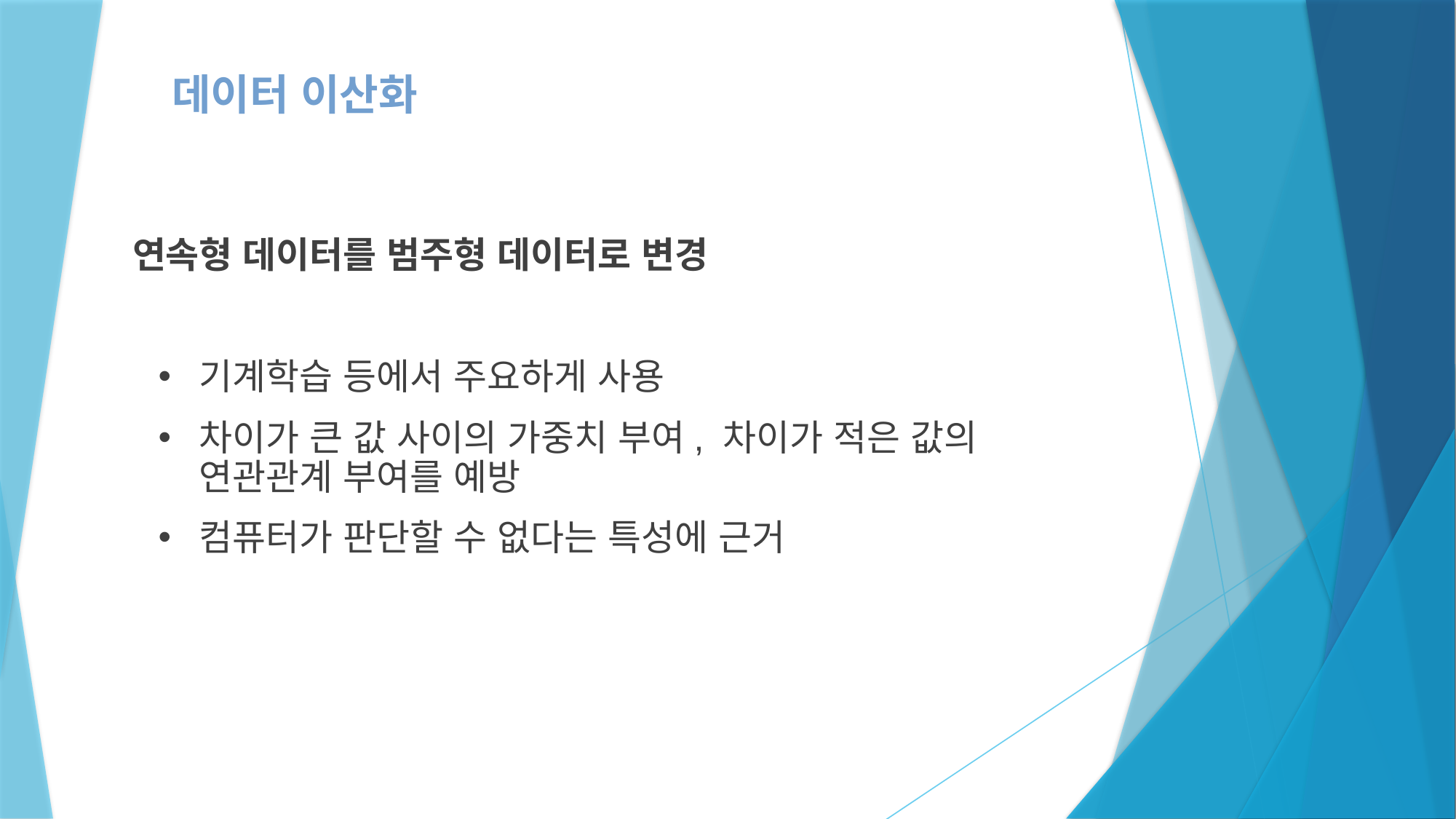

데이터 이산화
연속형 데이터를 범주형 데이터로 변경

기계학습 등에서 주요하게 사용
차이가 큰 값 사이의 가중치 부여, 차이가 적은 값의 연관관계 부여를 예방
컴퓨터가 판단할 수 없다는 특성에 근거